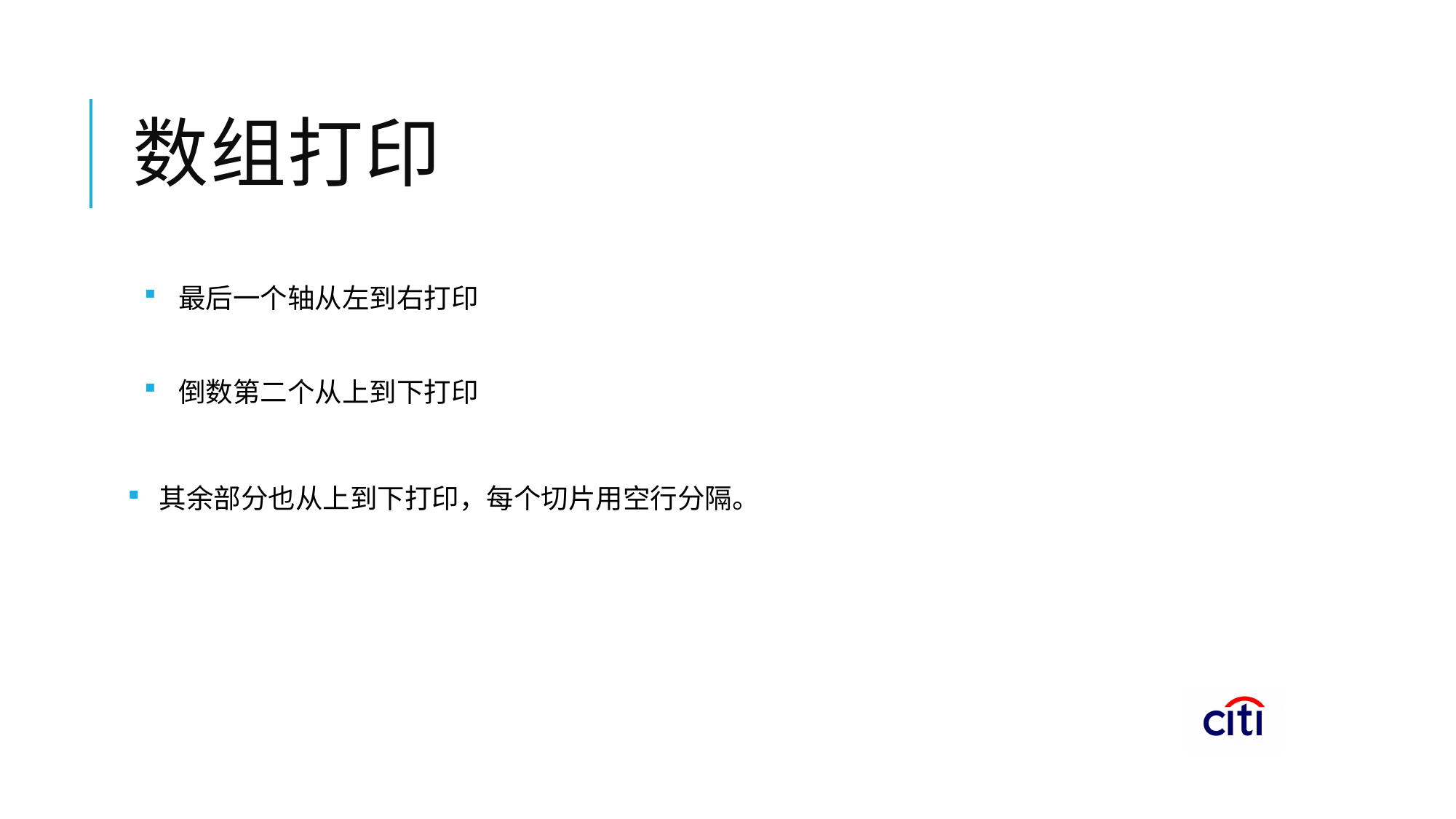

# 数组打印
最后一个轴从左到右打印

倒数第二个从上到下打印

  其余部分也从上到下打印，每个切片用空行分隔。